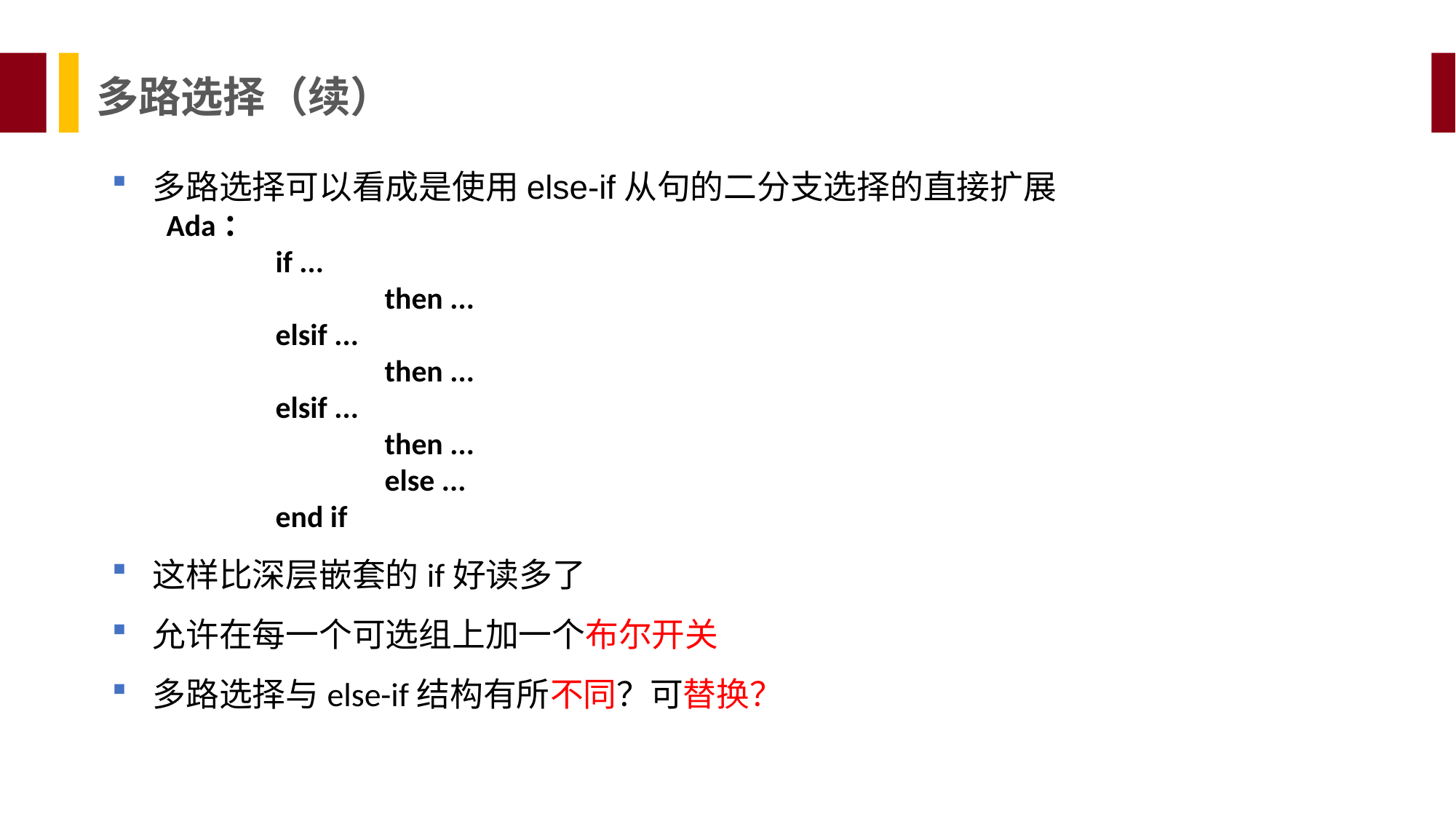

多路选择（续）
多路选择可以看成是使用else-if从句的二分支选择的直接扩展
Ada：
	if ...
		then ...
	elsif ...
		then ...
	elsif ...
		then ...
		else ...
	end if
这样比深层嵌套的if好读多了
允许在每一个可选组上加一个布尔开关
多路选择与else-if结构有所不同？可替换？